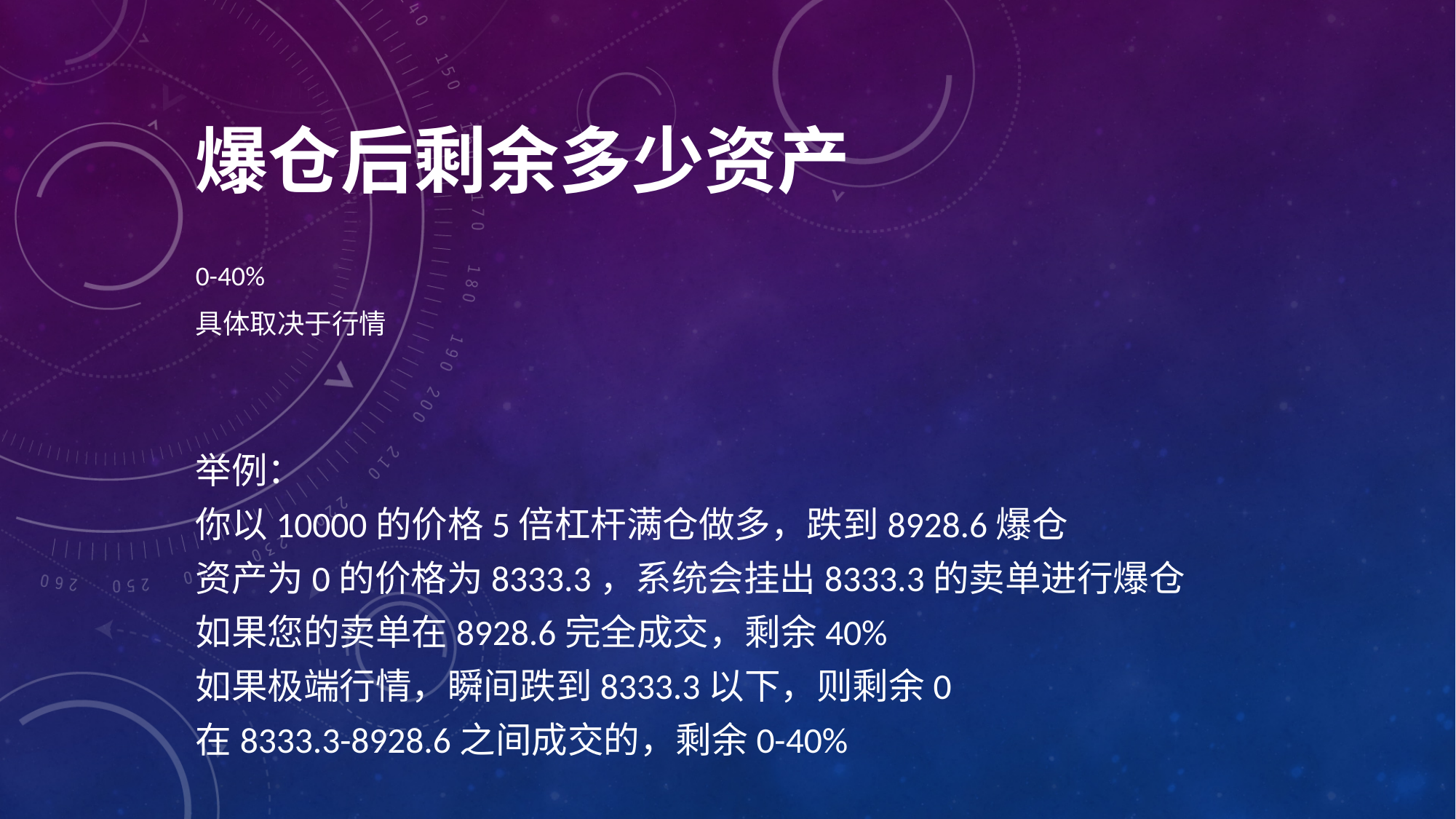

# 爆仓后剩余多少资产
0-40%
具体取决于行情
举例：
你以10000的价格5倍杠杆满仓做多，跌到8928.6爆仓
资产为0的价格为8333.3，系统会挂出8333.3的卖单进行爆仓
如果您的卖单在8928.6完全成交，剩余40%
如果极端行情，瞬间跌到8333.3以下，则剩余0
在8333.3-8928.6之间成交的，剩余0-40%